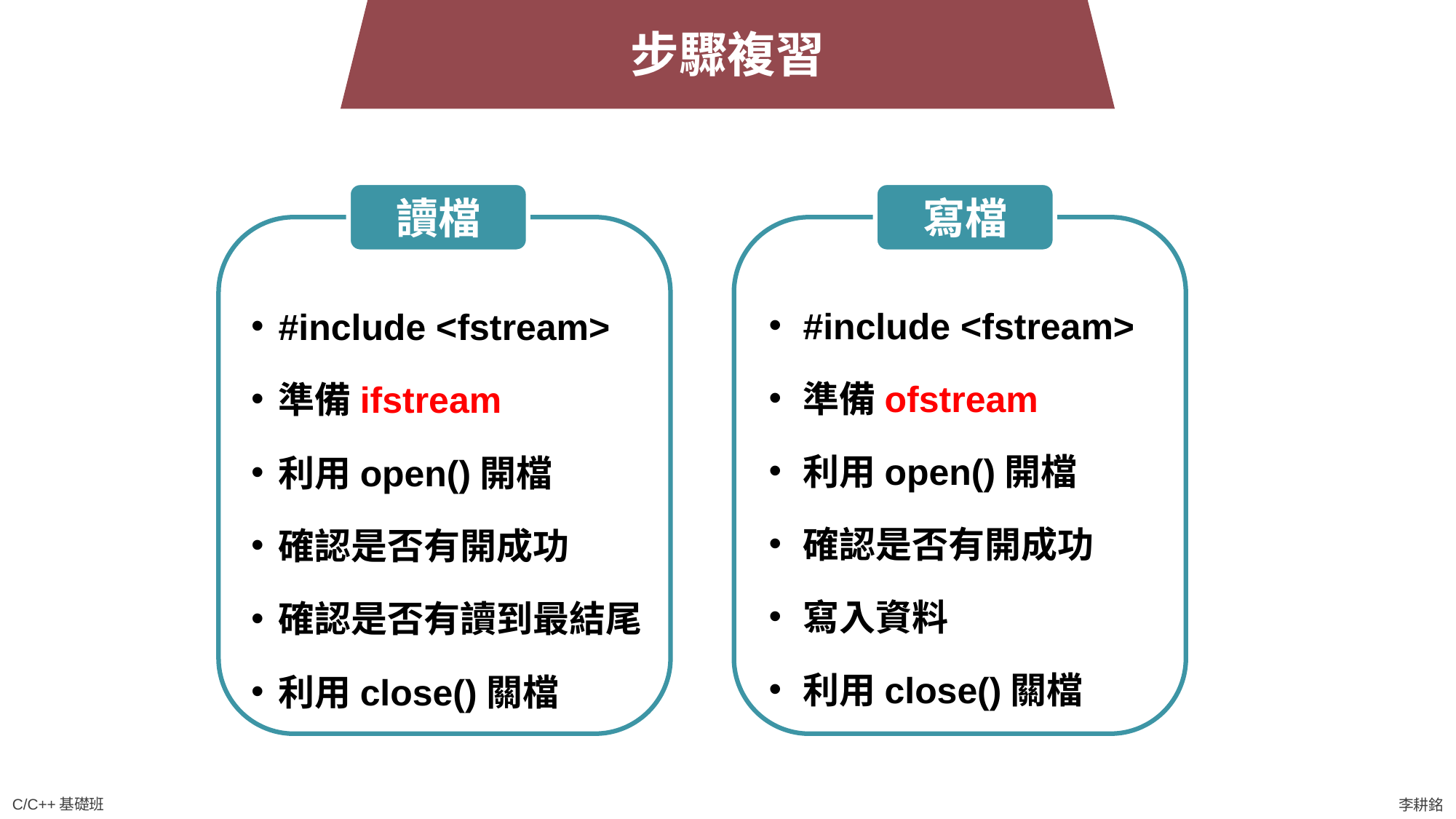

步驟複習

讀檔
寫檔

#include <fstream>
準備ofstream
利用open()開檔
確認是否有開成功
寫入資料
利用close()關檔

#include <fstream>
準備ifstream
利用open()開檔
確認是否有開成功
確認是否有讀到最結尾
利用close()關檔
C/C++基礎班
李耕銘